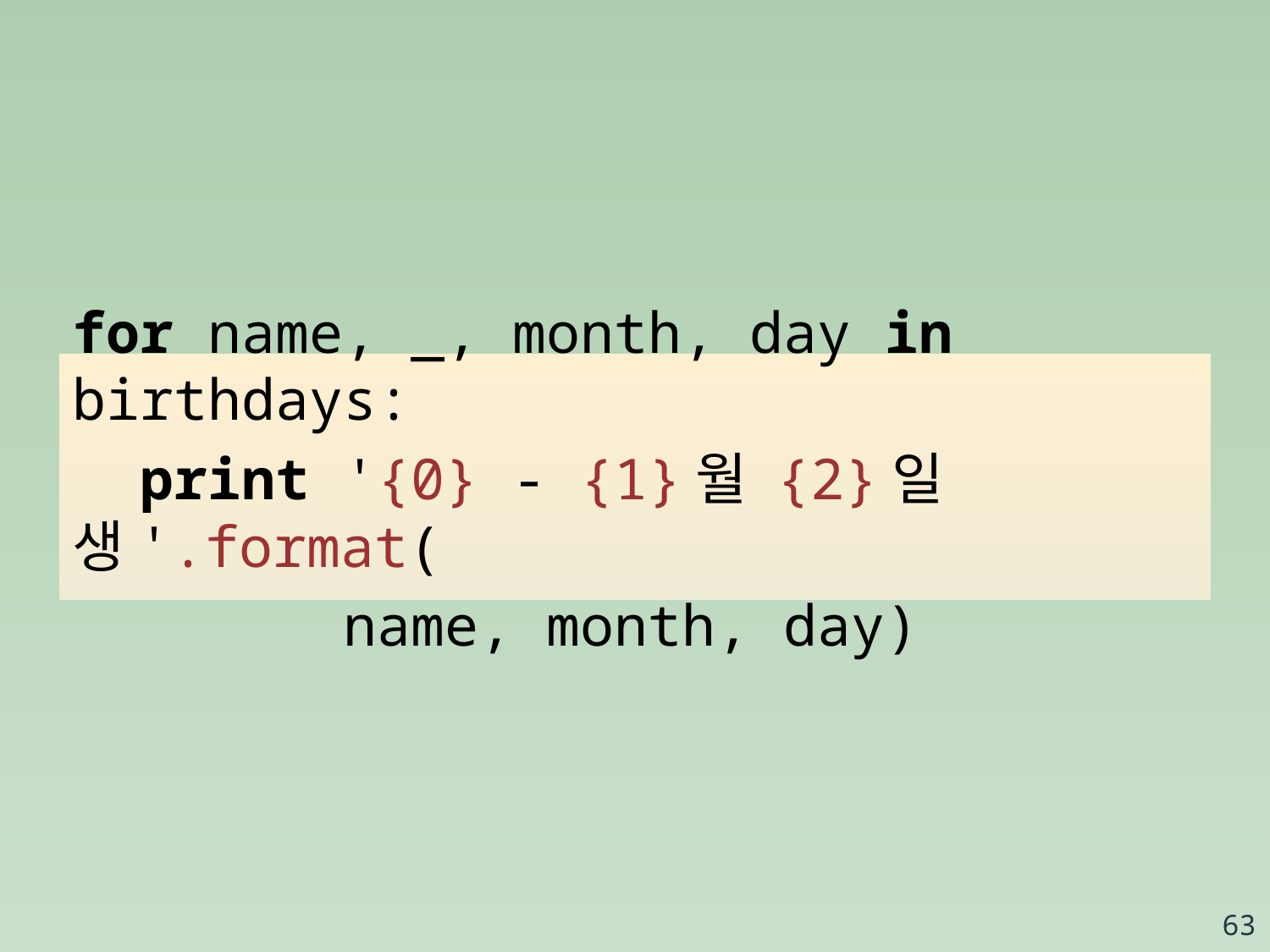

for name, _, month, day in birthdays:
  print '{0} - {1}월 {2}일생'.format(
        name, month, day)
63